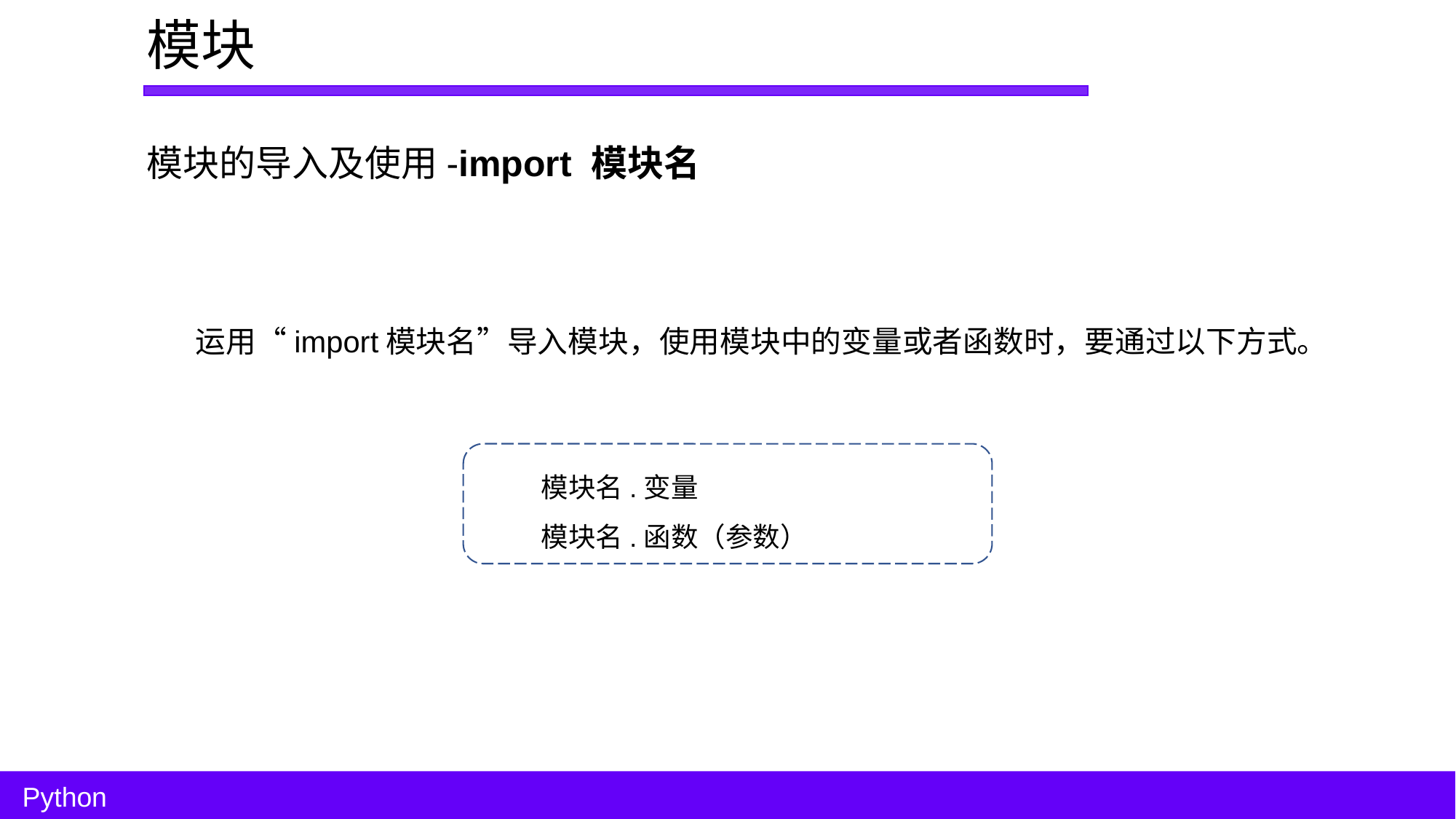

模块
模块的导入及使用-import 模块名
运用“import模块名”导入模块，使用模块中的变量或者函数时，要通过以下方式。

模块名.变量
模块名.函数（参数）